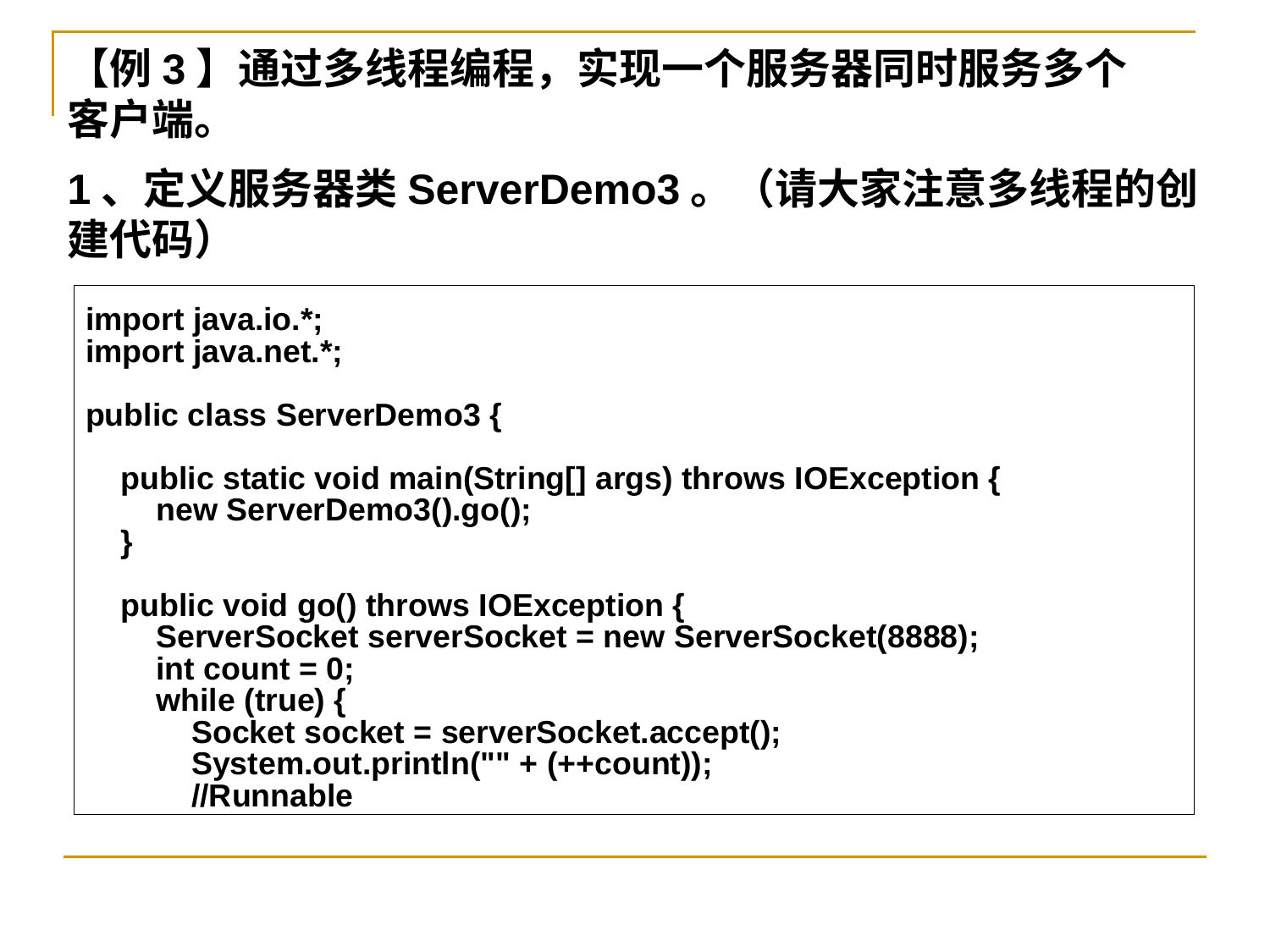

【例3】通过多线程编程，实现一个服务器同时服务多个客户端。
1、定义服务器类ServerDemo3。（请大家注意多线程的创建代码）